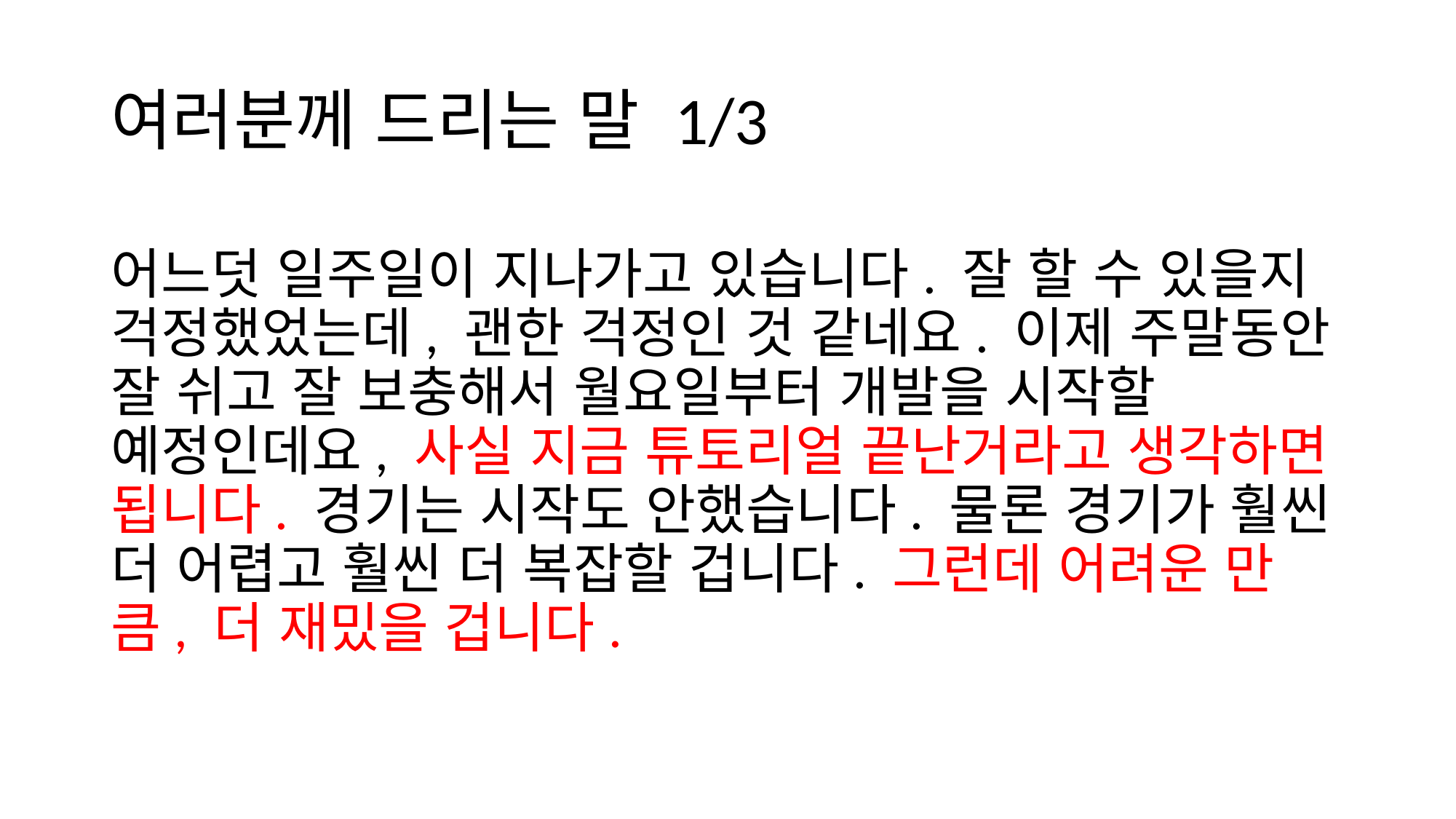

# 여러분께 드리는 말 1/3
어느덧 일주일이 지나가고 있습니다. 잘 할 수 있을지 걱정했었는데, 괜한 걱정인 것 같네요. 이제 주말동안 잘 쉬고 잘 보충해서 월요일부터 개발을 시작할 예정인데요, 사실 지금 튜토리얼 끝난거라고 생각하면 됩니다. 경기는 시작도 안했습니다. 물론 경기가 훨씬 더 어렵고 훨씬 더 복잡할 겁니다. 그런데 어려운 만큼, 더 재밌을 겁니다.